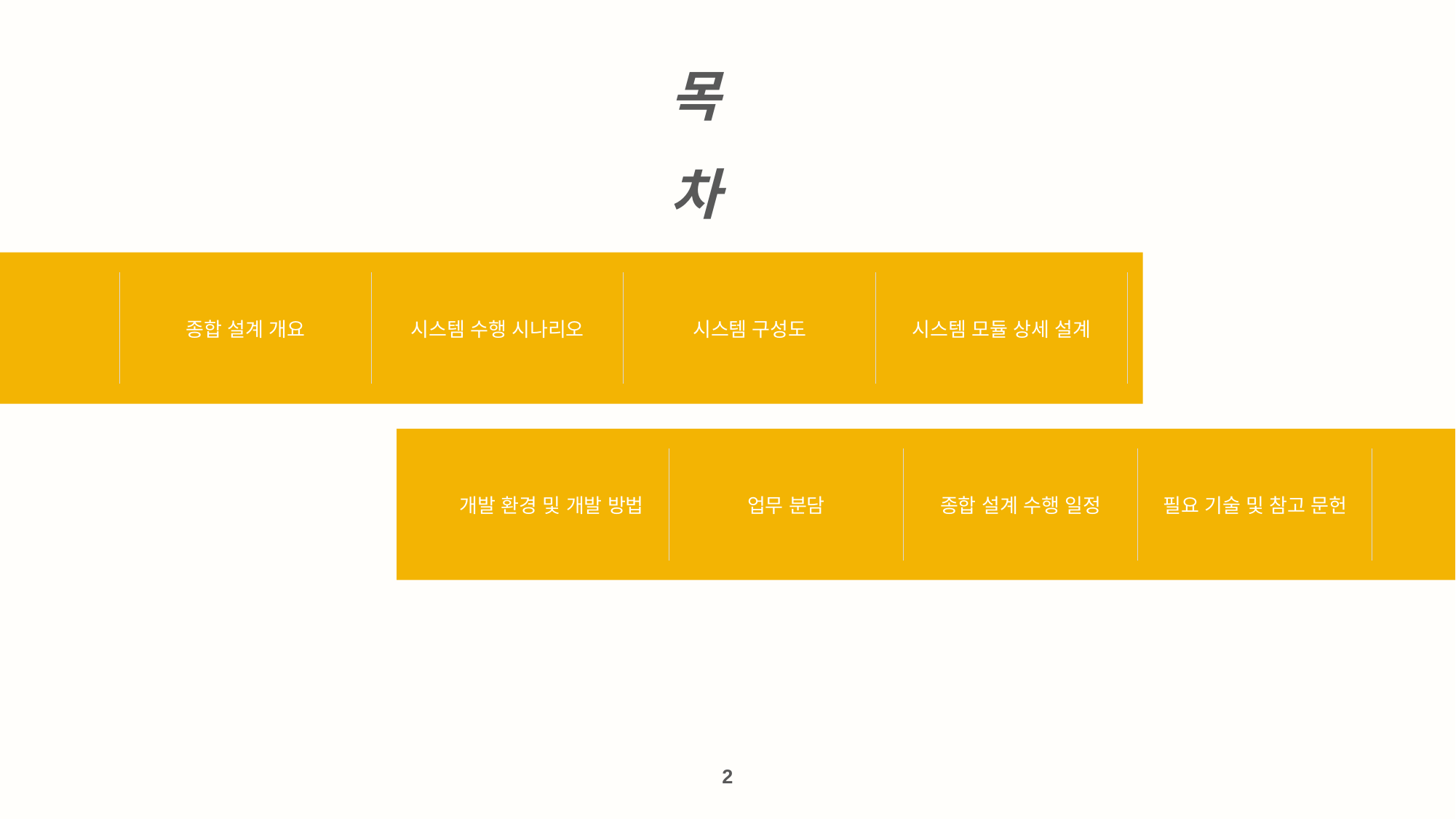

목 차

| 종합 설계 개요 | 시스템 수행 시나리오 | 시스템 구성도 | 시스템 모듈 상세 설계 |
| --- | --- | --- | --- |

| 개발 환경 및 개발 방법 | 업무 분담 | 종합 설계 수행 일정 | 필요 기술 및 참고 문헌 |
| --- | --- | --- | --- |
2